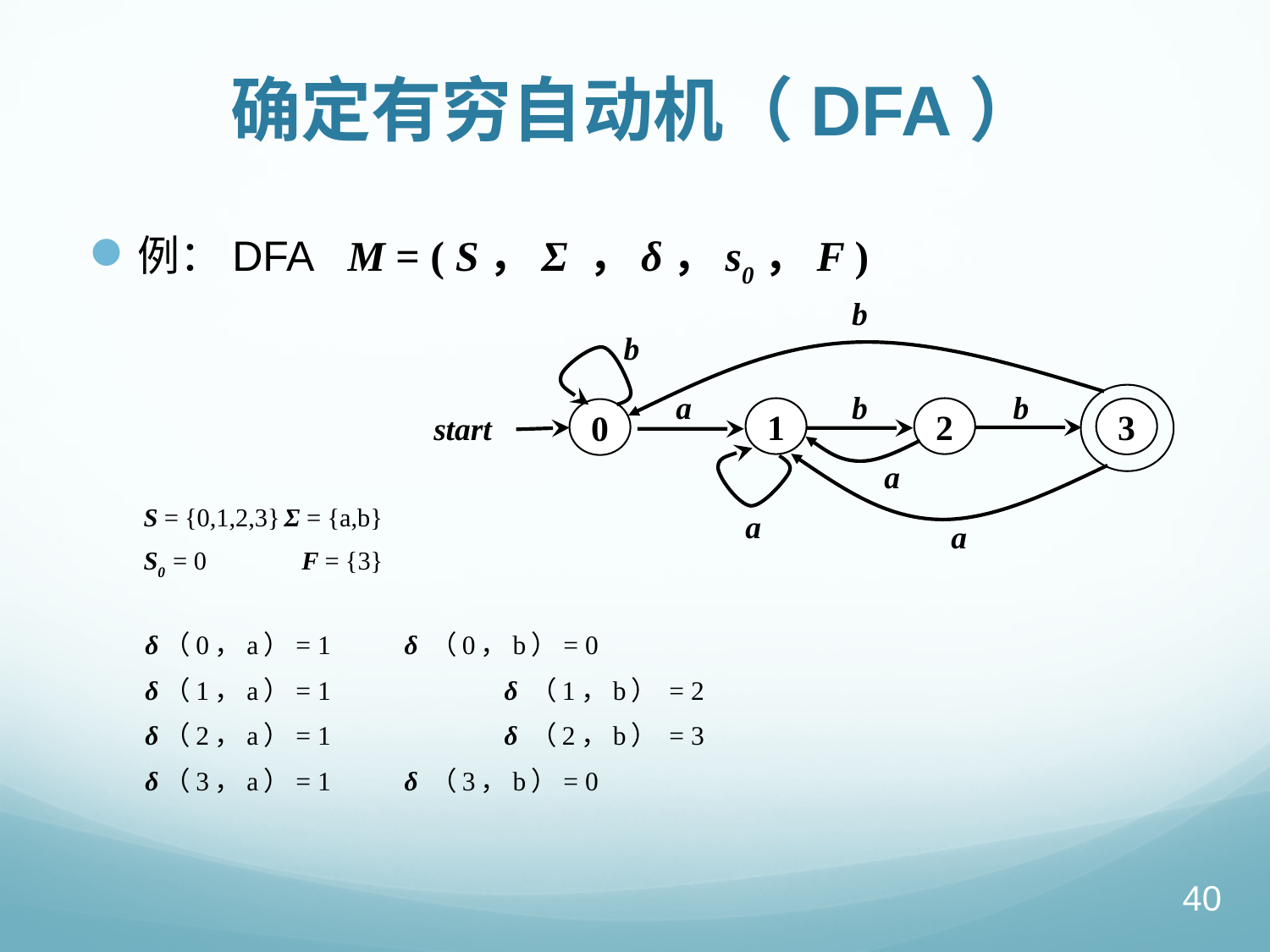

# 确定有穷自动机（DFA）
例：DFA   M = ( S，Σ ，δ，s0，F )

b
b

3
0
start

a
b
b
1
2

a
a
a
S = {0,1,2,3}	Σ = {a,b}
S0  = 0               F = {3}
δ（0，a）= 1		 δ （0，b）= 0
δ（1，a）= 1	 	δ （1，b） = 2
δ（2，a）= 1	 	δ （2，b） = 3
δ（3，a）= 1		 δ （3，b）= 0
40